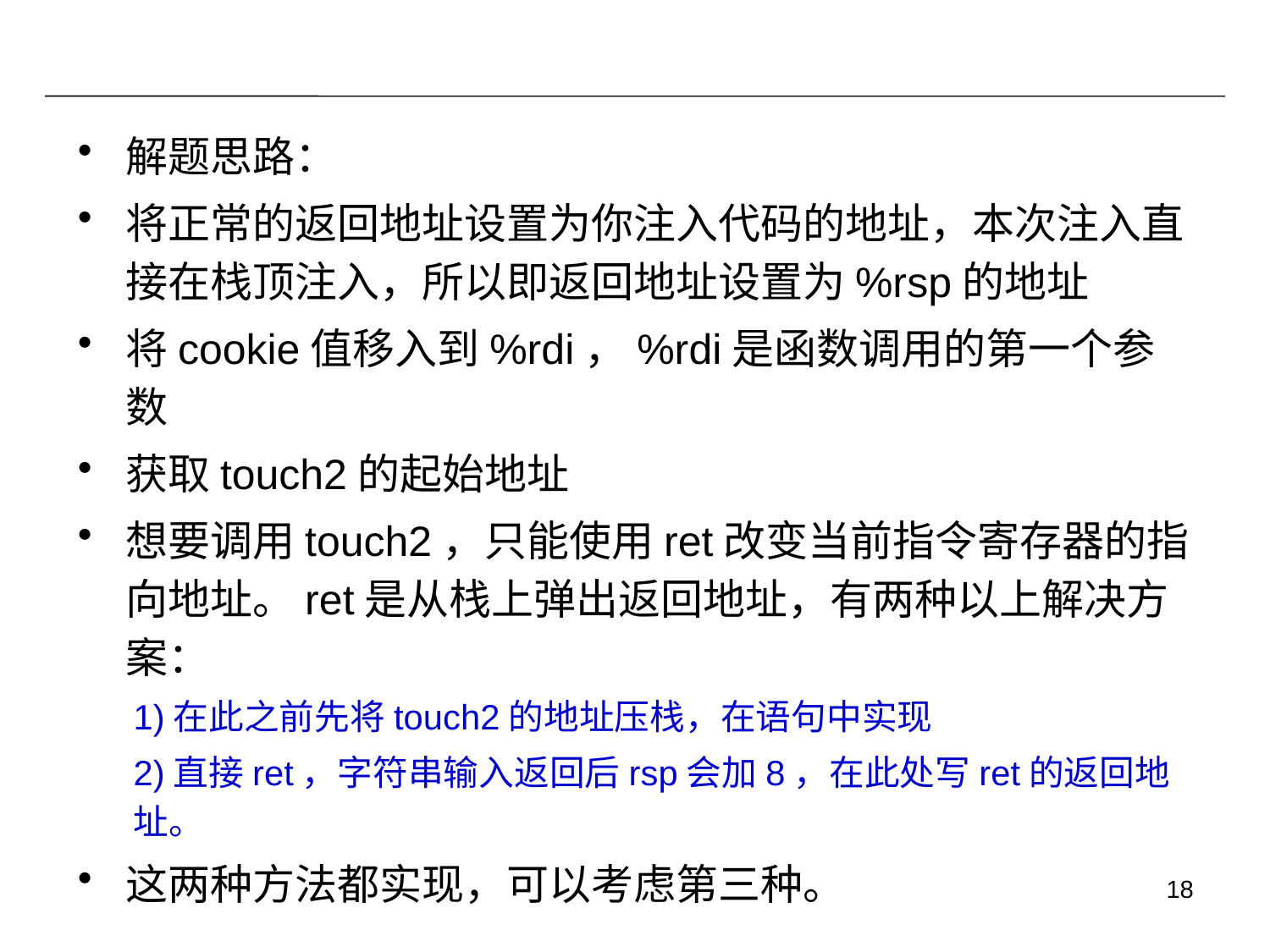

#
解题思路：
将正常的返回地址设置为你注入代码的地址，本次注入直接在栈顶注入，所以即返回地址设置为%rsp的地址
将cookie值移入到%rdi，%rdi是函数调用的第一个参数
获取touch2的起始地址
想要调用touch2，只能使用ret改变当前指令寄存器的指向地址。ret是从栈上弹出返回地址，有两种以上解决方案：
1)在此之前先将touch2的地址压栈，在语句中实现
2)直接ret，字符串输入返回后rsp会加8，在此处写ret的返回地址。
这两种方法都实现，可以考虑第三种。
18